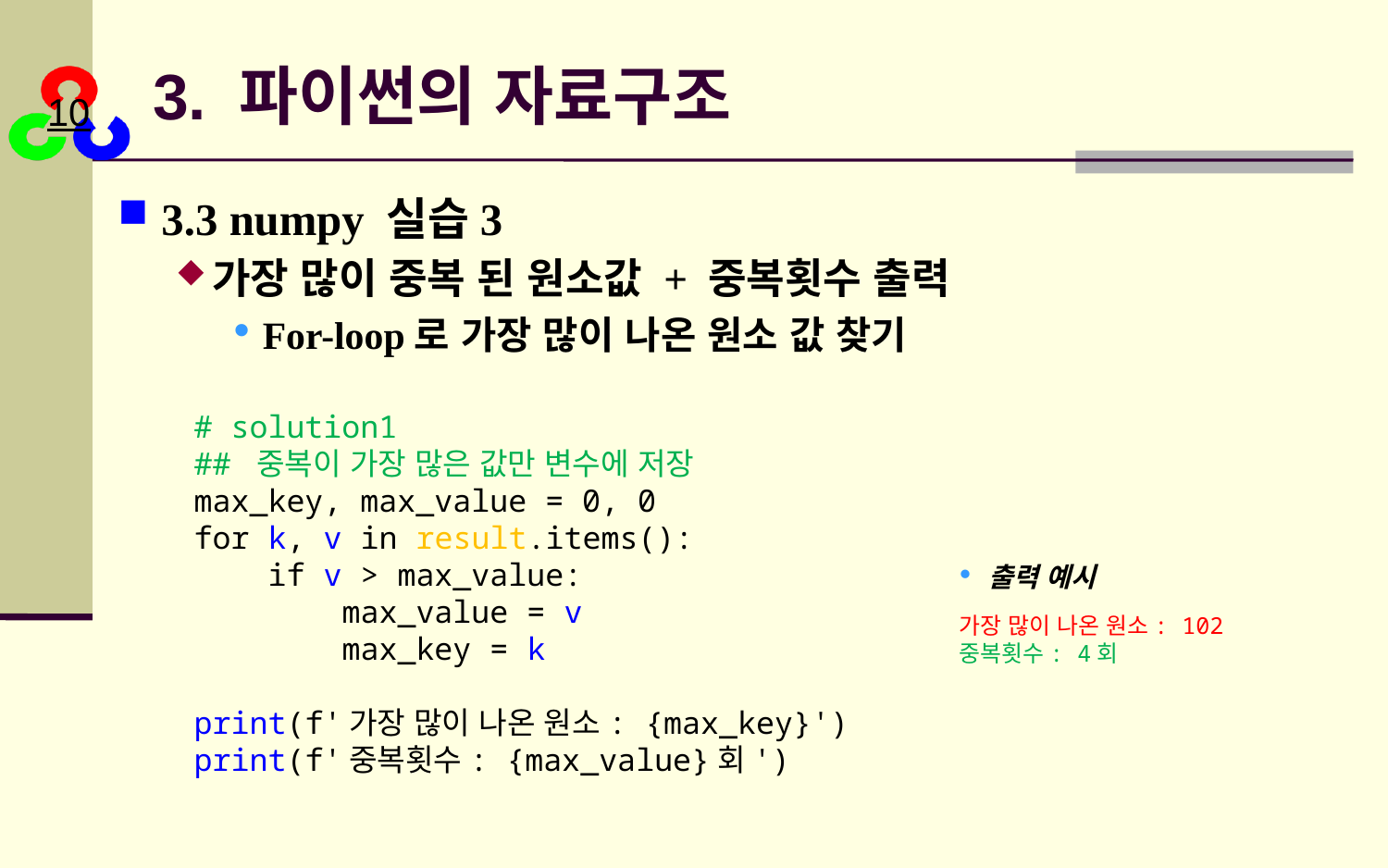

# 3. 파이썬의 자료구조
3.3 numpy 실습3
가장 많이 중복 된 원소값 + 중복횟수 출력
For-loop로 가장 많이 나온 원소 값 찾기
# solution1
## 중복이 가장 많은 값만 변수에 저장
max_key, max_value = 0, 0
for k, v in result.items():
    if v > max_value:
        max_value = v
        max_key = k

print(f'가장 많이 나온 원소: {max_key}')
print(f'중복횟수: {max_value}회')
출력 예시
가장 많이 나온 원소: 102
중복횟수: 4회